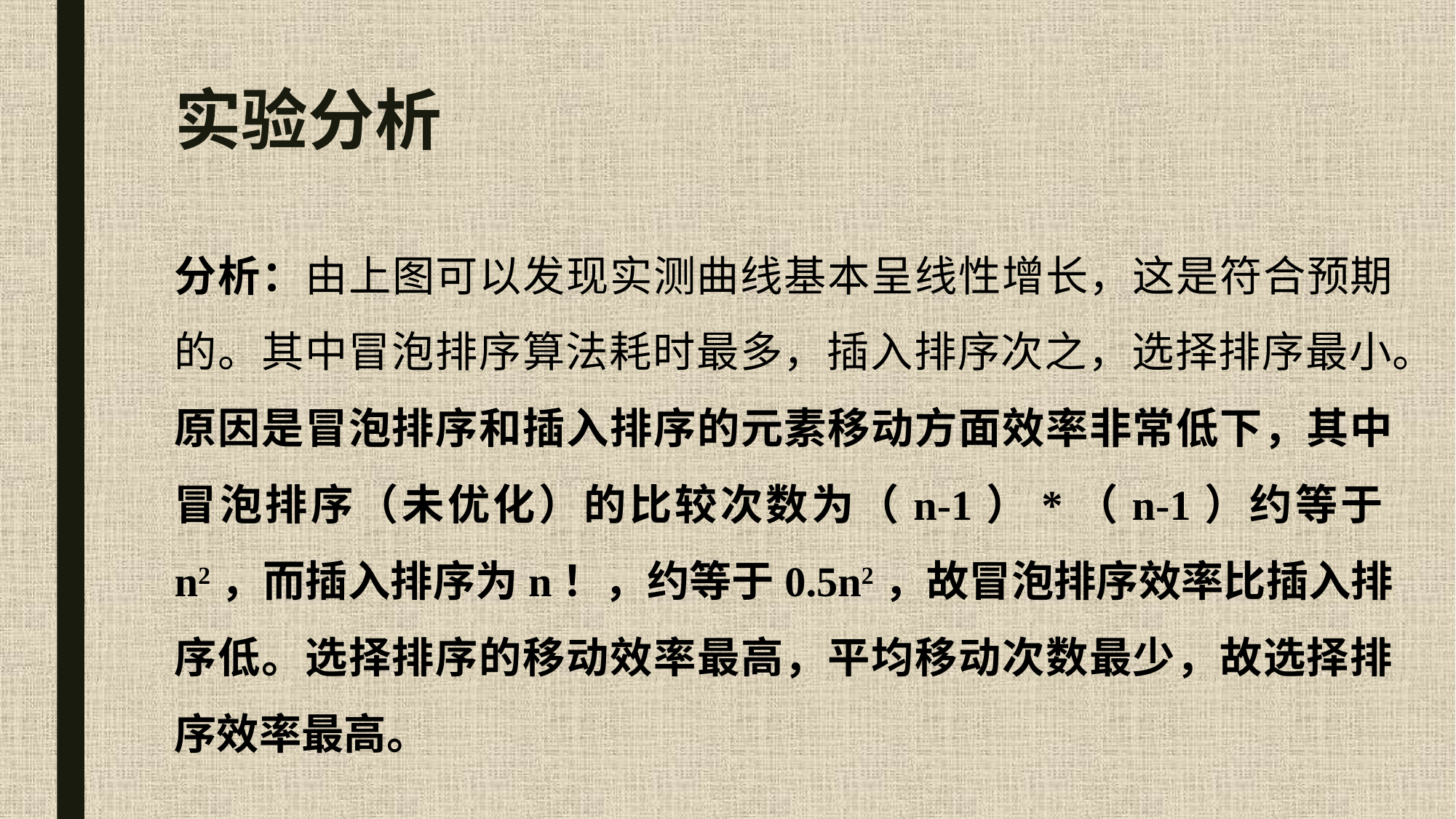

# 实验分析
分析：由上图可以发现实测曲线基本呈线性增长，这是符合预期的。其中冒泡排序算法耗时最多，插入排序次之，选择排序最小。原因是冒泡排序和插入排序的元素移动方面效率非常低下，其中冒泡排序（未优化）的比较次数为（n-1）*（n-1）约等于n2，而插入排序为n！，约等于0.5n2，故冒泡排序效率比插入排序低。选择排序的移动效率最高，平均移动次数最少，故选择排序效率最高。